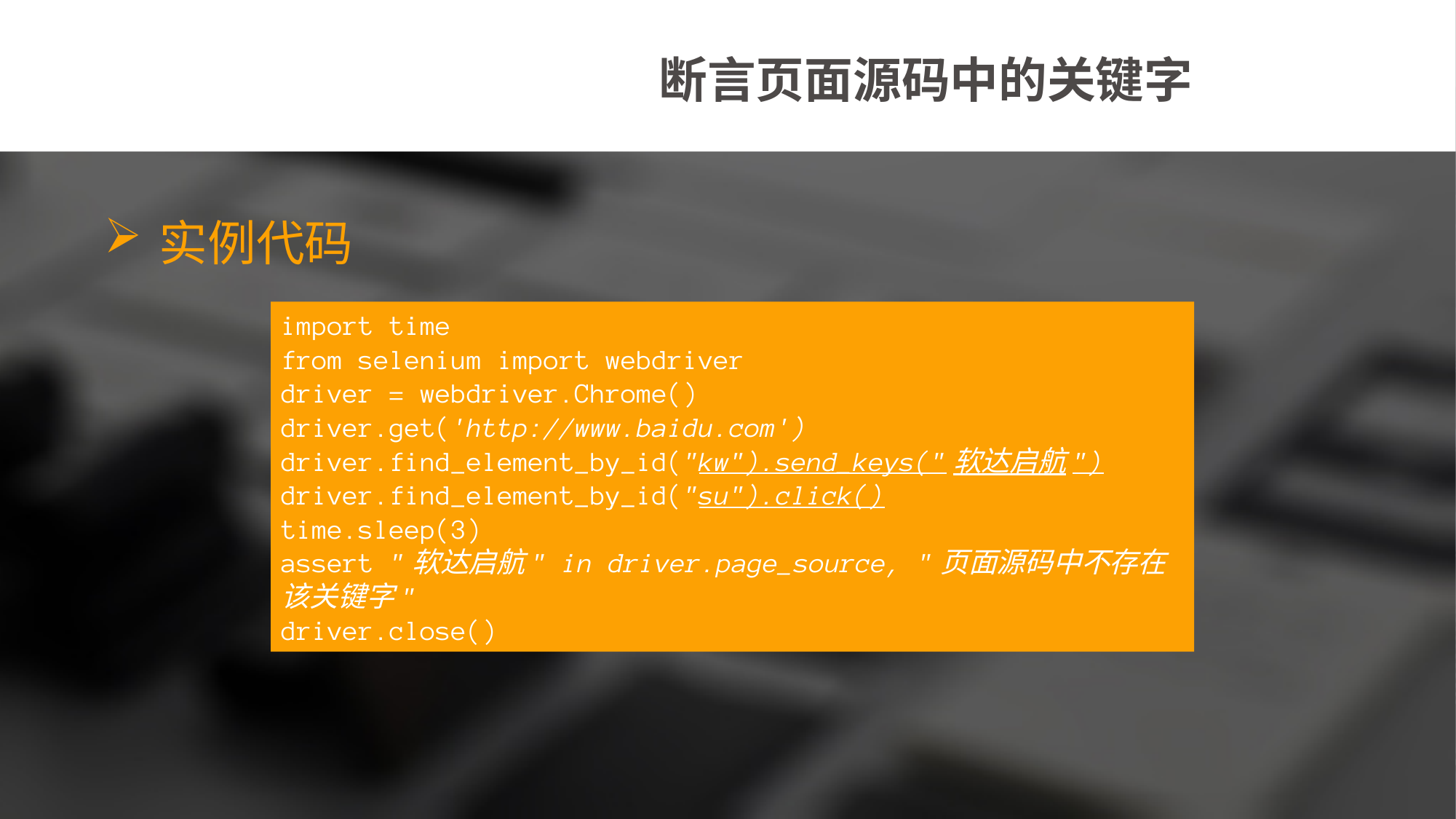

断言页面源码中的关键字
实例代码
import time
from selenium import webdriver
driver = webdriver.Chrome()
driver.get('http://www.baidu.com')
driver.find_element_by_id("kw").send_keys("软达启航")
driver.find_element_by_id("su").click()
time.sleep(3)
assert "软达启航" in driver.page_source, "页面源码中不存在该关键字"
driver.close()